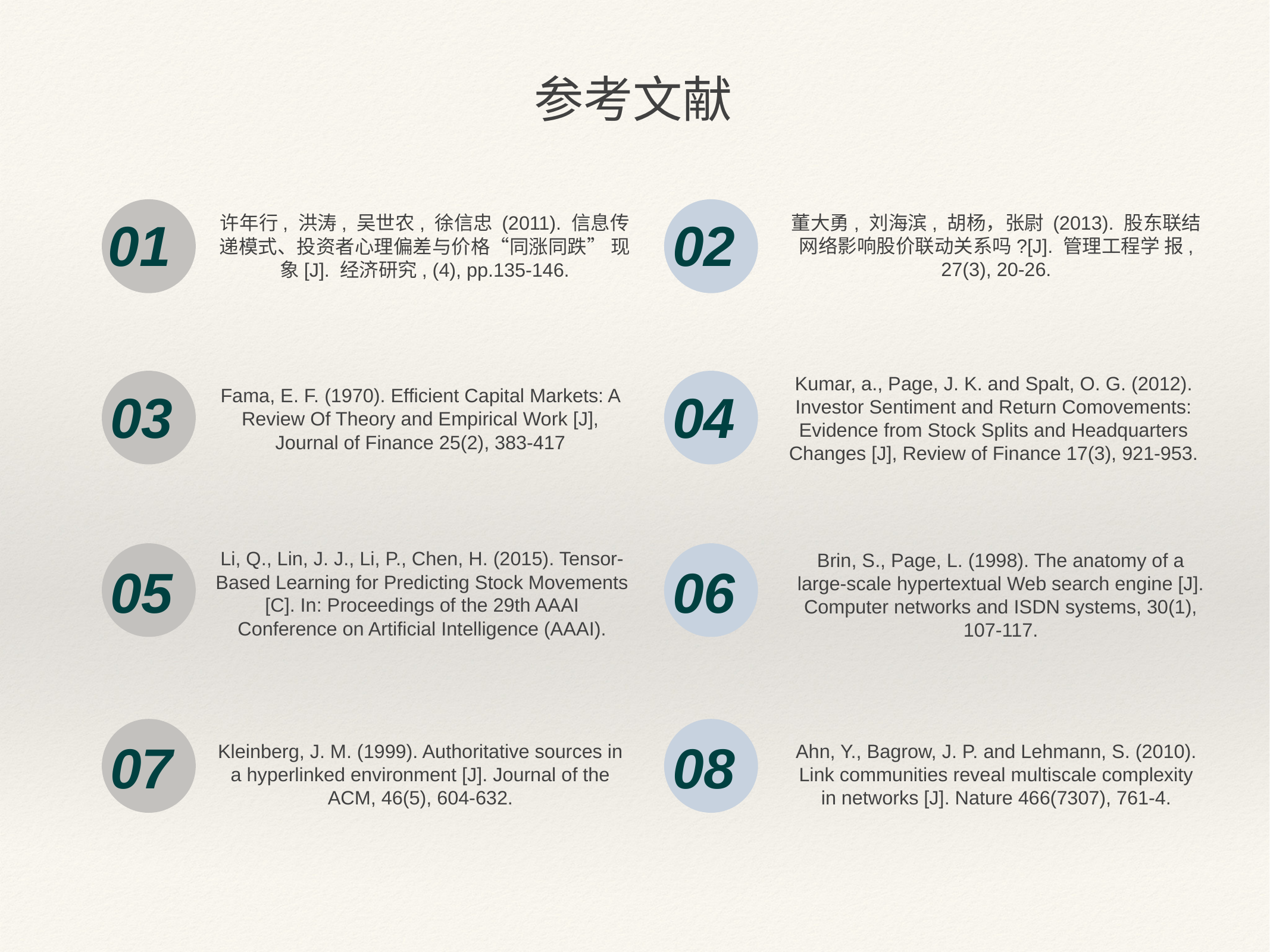

参考文献

01
02
董大勇, 刘海滨, 胡杨，张尉 (2013). 股东联结网络影响股价联动关系吗?[J]. 管理工程学 报, 27(3), 20-26.
许年行, 洪涛, 吴世农, 徐信忠 (2011). 信息传递模式、投资者心理偏差与价格“同涨同跌” 现象[J]. 经济研究, (4), pp.135-146.
Kumar, a., Page, J. K. and Spalt, O. G. (2012). Investor Sentiment and Return Comovements: Evidence from Stock Splits and Headquarters Changes [J], Review of Finance 17(3), 921-953.

03
04
Fama, E. F. (1970). Efficient Capital Markets: A Review Of Theory and Empirical Work [J], Journal of Finance 25(2), 383-417
Li, Q., Lin, J. J., Li, P., Chen, H. (2015). Tensor-Based Learning for Predicting Stock Movements [C]. In: Proceedings of the 29th AAAI Conference on Artificial Intelligence (AAAI).

Brin, S., Page, L. (1998). The anatomy of a large-scale hypertextual Web search engine [J]. Computer networks and ISDN systems, 30(1), 107-117.
05
06

07
08
Kleinberg, J. M. (1999). Authoritative sources in a hyperlinked environment [J]. Journal of the ACM, 46(5), 604-632.
Ahn, Y., Bagrow, J. P. and Lehmann, S. (2010). Link communities reveal multiscale complexity in networks [J]. Nature 466(7307), 761-4.